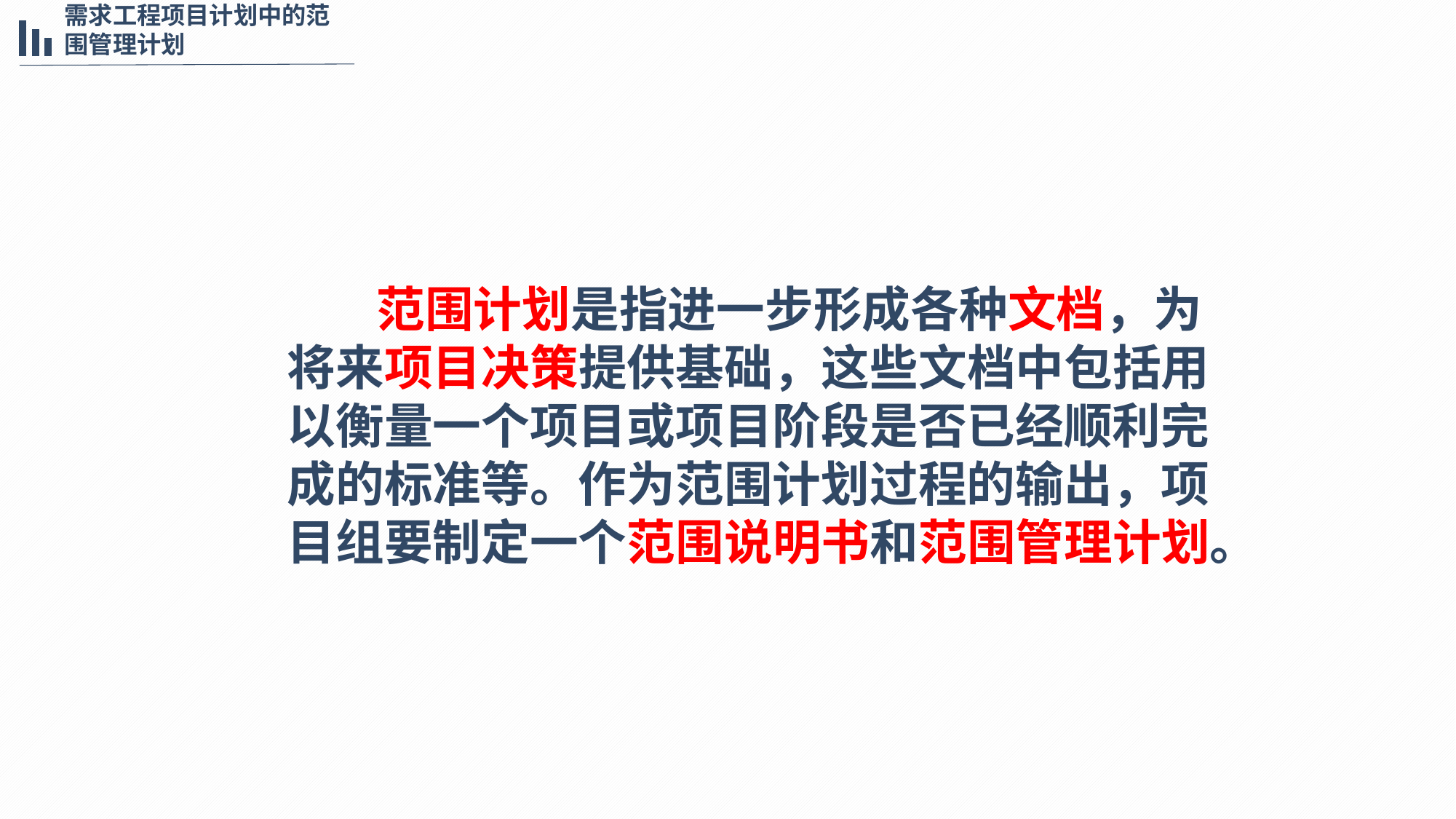

需求工程项目计划中的范围管理计划

          范围计划是指进一步形成各种文档，为将来项目决策提供基础，这些文档中包括用以衡量一个项目或项目阶段是否已经顺利完成的标准等。作为范围计划过程的输出，项目组要制定一个范围说明书和范围管理计划。